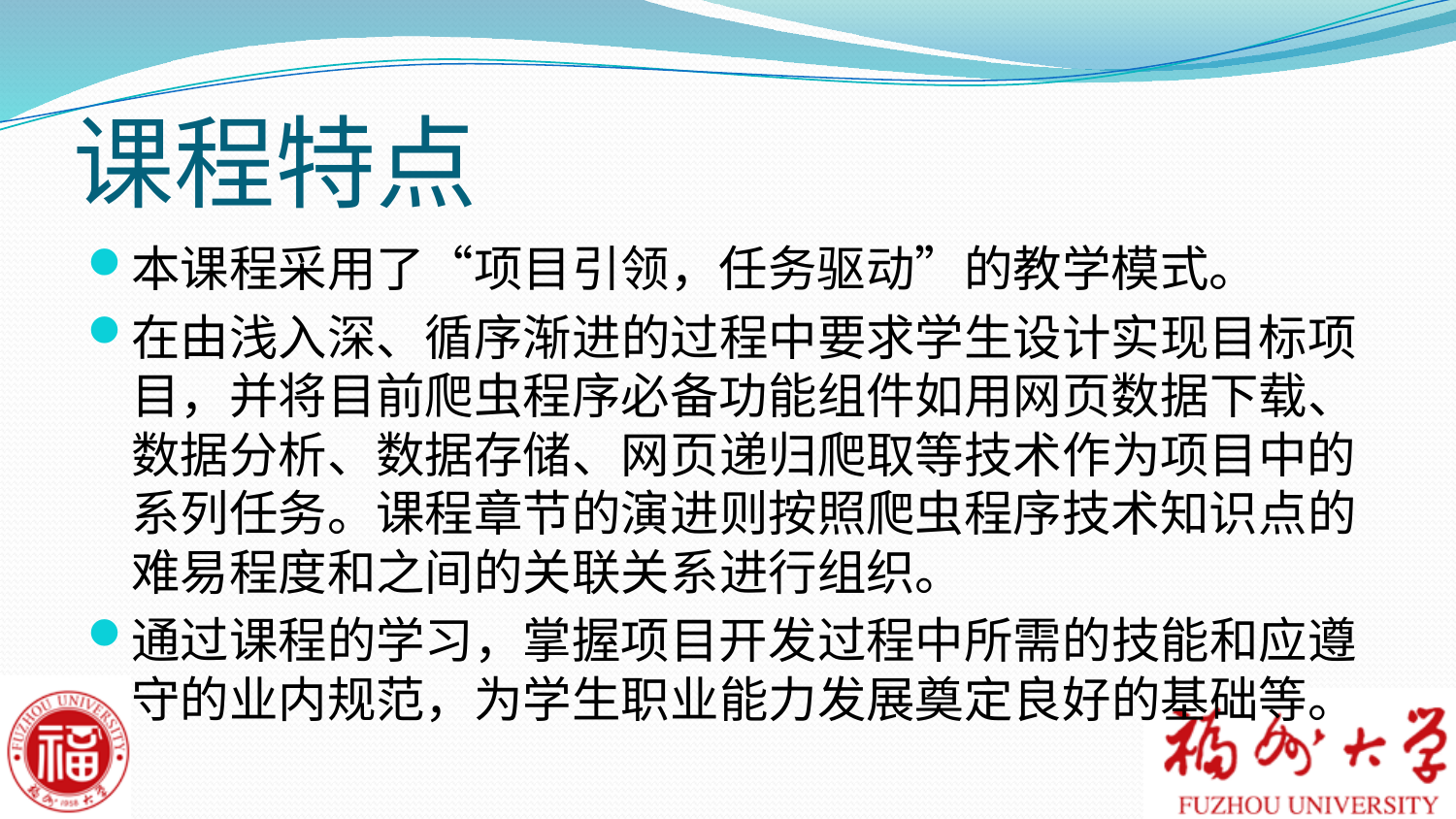

# 课程特点
本课程采用了“项目引领，任务驱动”的教学模式。
在由浅入深、循序渐进的过程中要求学生设计实现目标项目，并将目前爬虫程序必备功能组件如用网页数据下载、数据分析、数据存储、网页递归爬取等技术作为项目中的系列任务。课程章节的演进则按照爬虫程序技术知识点的难易程度和之间的关联关系进行组织。
通过课程的学习，掌握项目开发过程中所需的技能和应遵守的业内规范，为学生职业能力发展奠定良好的基础等。